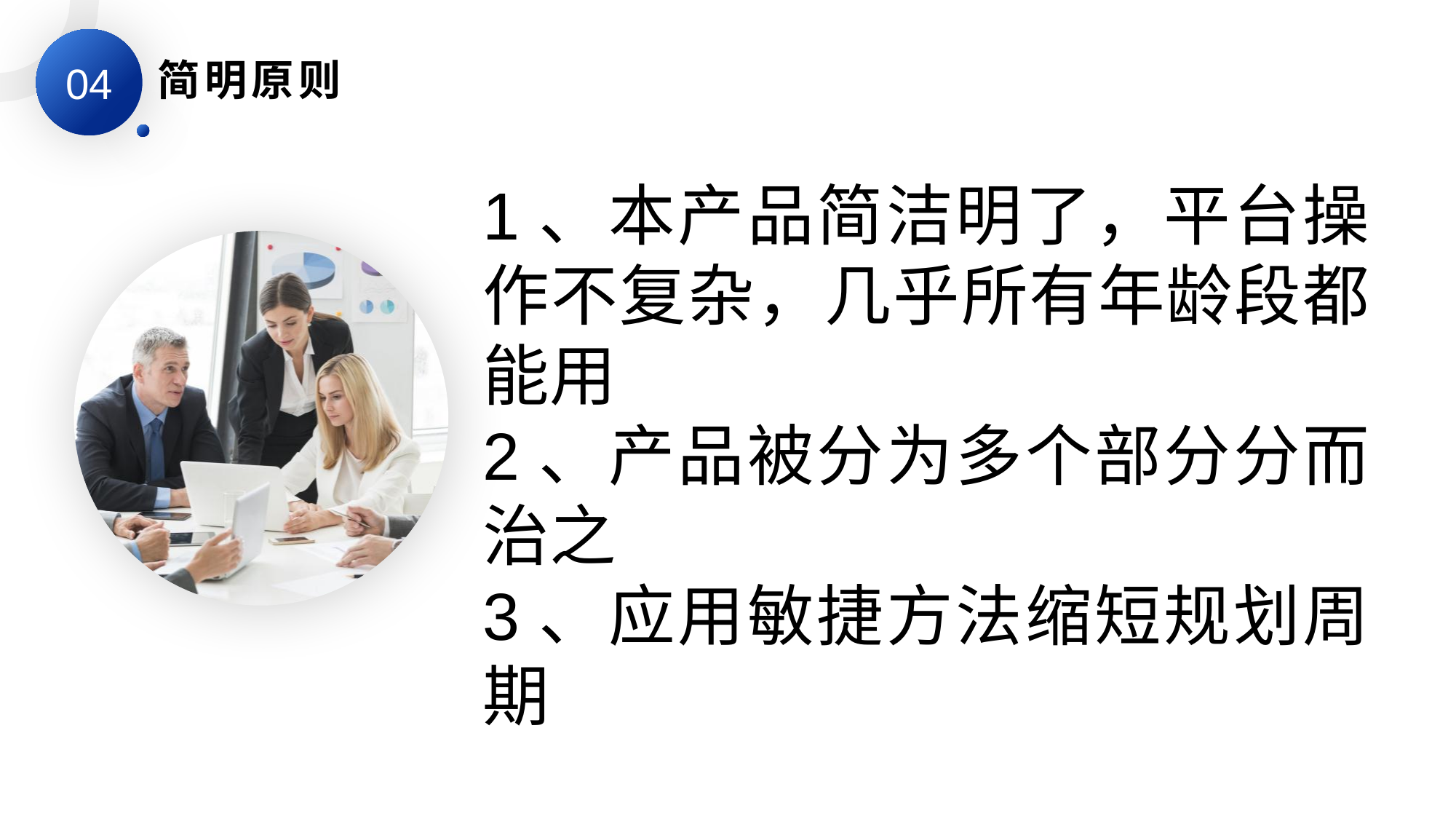

04

简明原则
1、本产品简洁明了，平台操作不复杂，几乎所有年龄段都能用
2、产品被分为多个部分分而治之
3、应用敏捷方法缩短规划周期